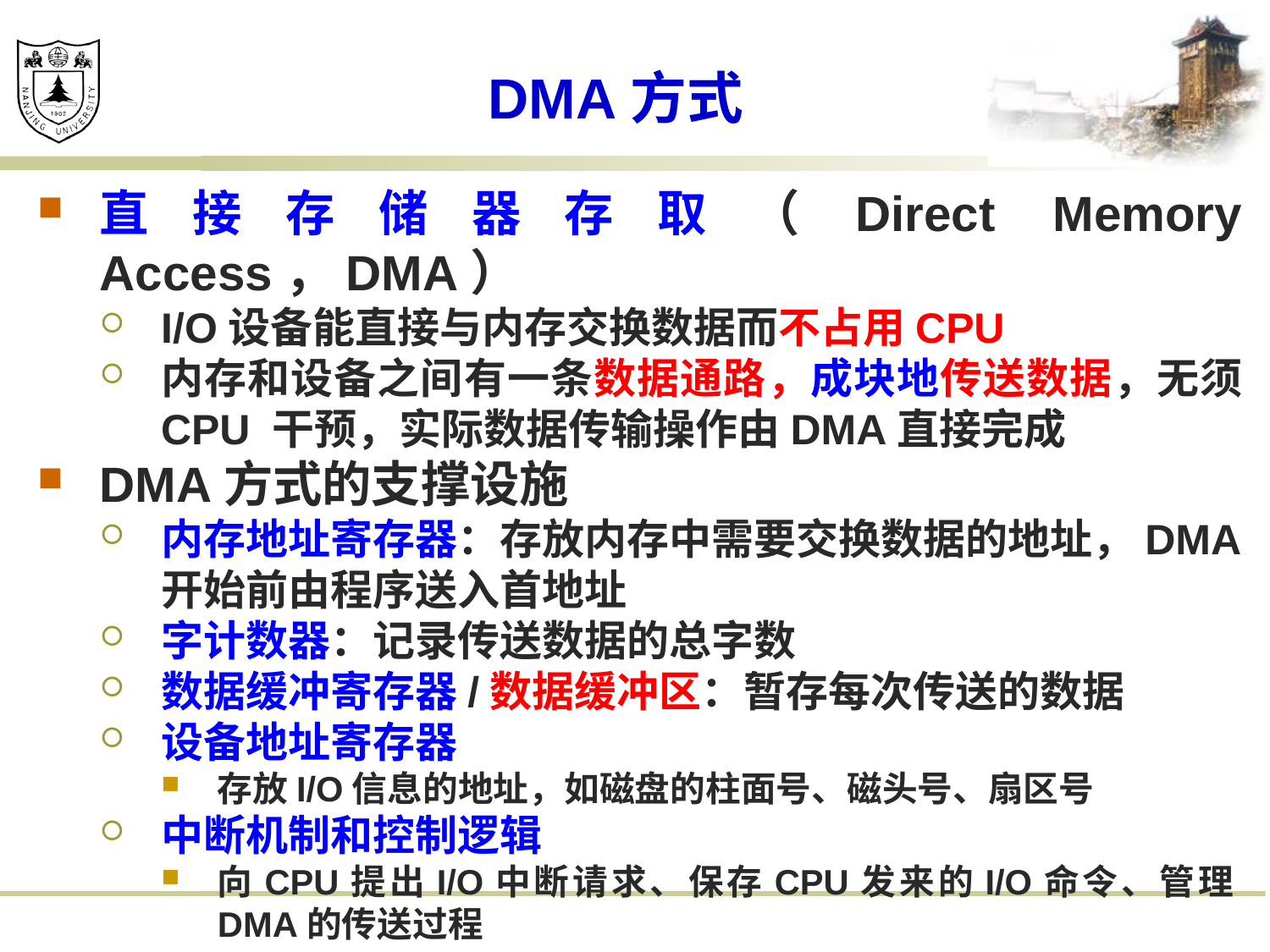

# DMA方式
直接存储器存取（Direct Memory Access，DMA）
I/O设备能直接与内存交换数据而不占用CPU
内存和设备之间有一条数据通路，成块地传送数据，无须 CPU 干预，实际数据传输操作由DMA直接完成
DMA方式的支撑设施
内存地址寄存器：存放内存中需要交换数据的地址，DMA开始前由程序送入首地址
字计数器：记录传送数据的总字数
数据缓冲寄存器/数据缓冲区：暂存每次传送的数据
设备地址寄存器
存放I/O信息的地址，如磁盘的柱面号、磁头号、扇区号
中断机制和控制逻辑
向CPU提出I/O中断请求、保存CPU发来的I/O命令、管理DMA的传送过程

11